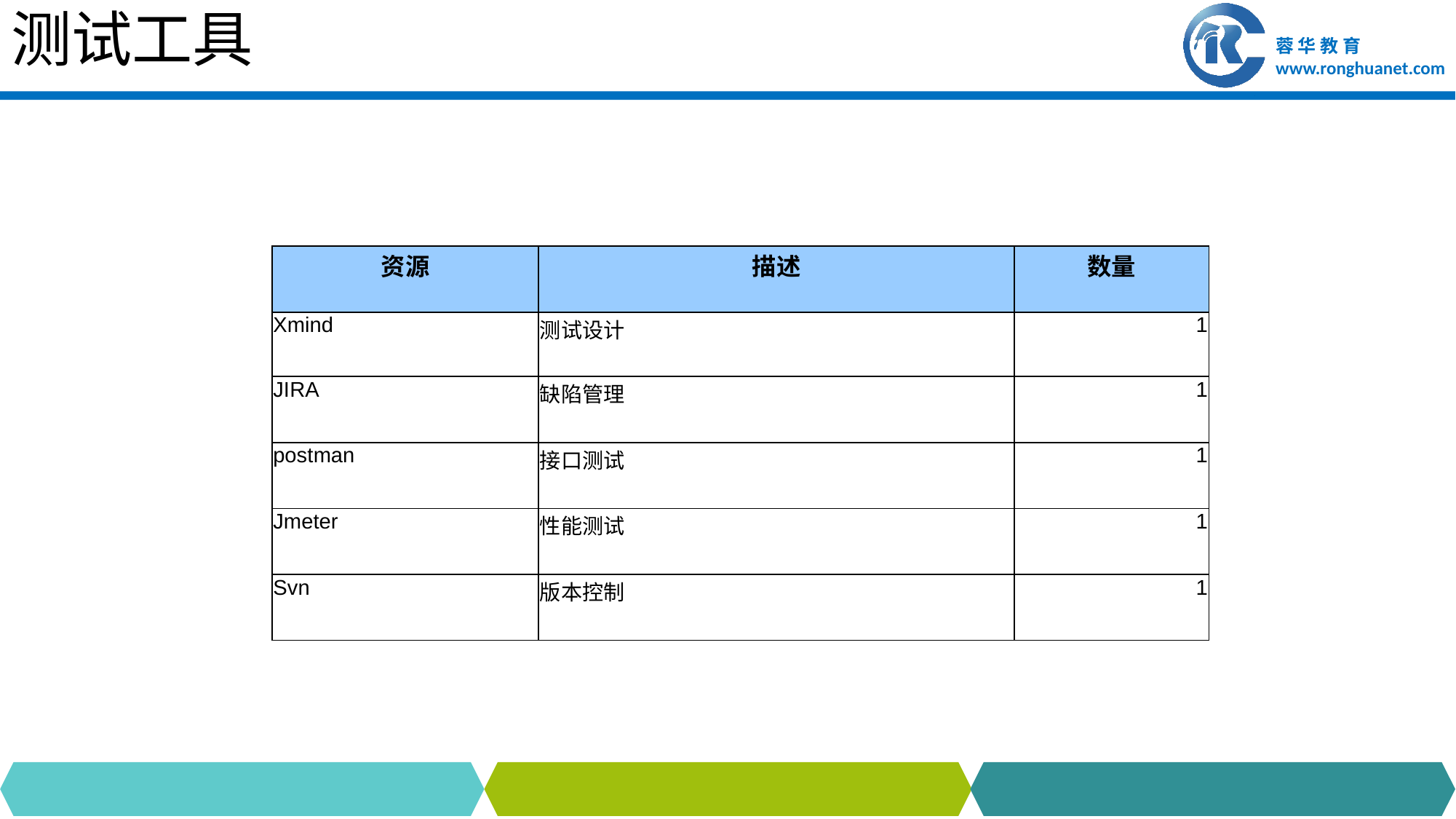

# 测试工具
| 资源 | 描述 | 数量 |
| --- | --- | --- |
| Xmind | 测试设计 | 1 |
| JIRA | 缺陷管理 | 1 |
| postman | 接口测试 | 1 |
| Jmeter | 性能测试 | 1 |
| Svn | 版本控制 | 1 |